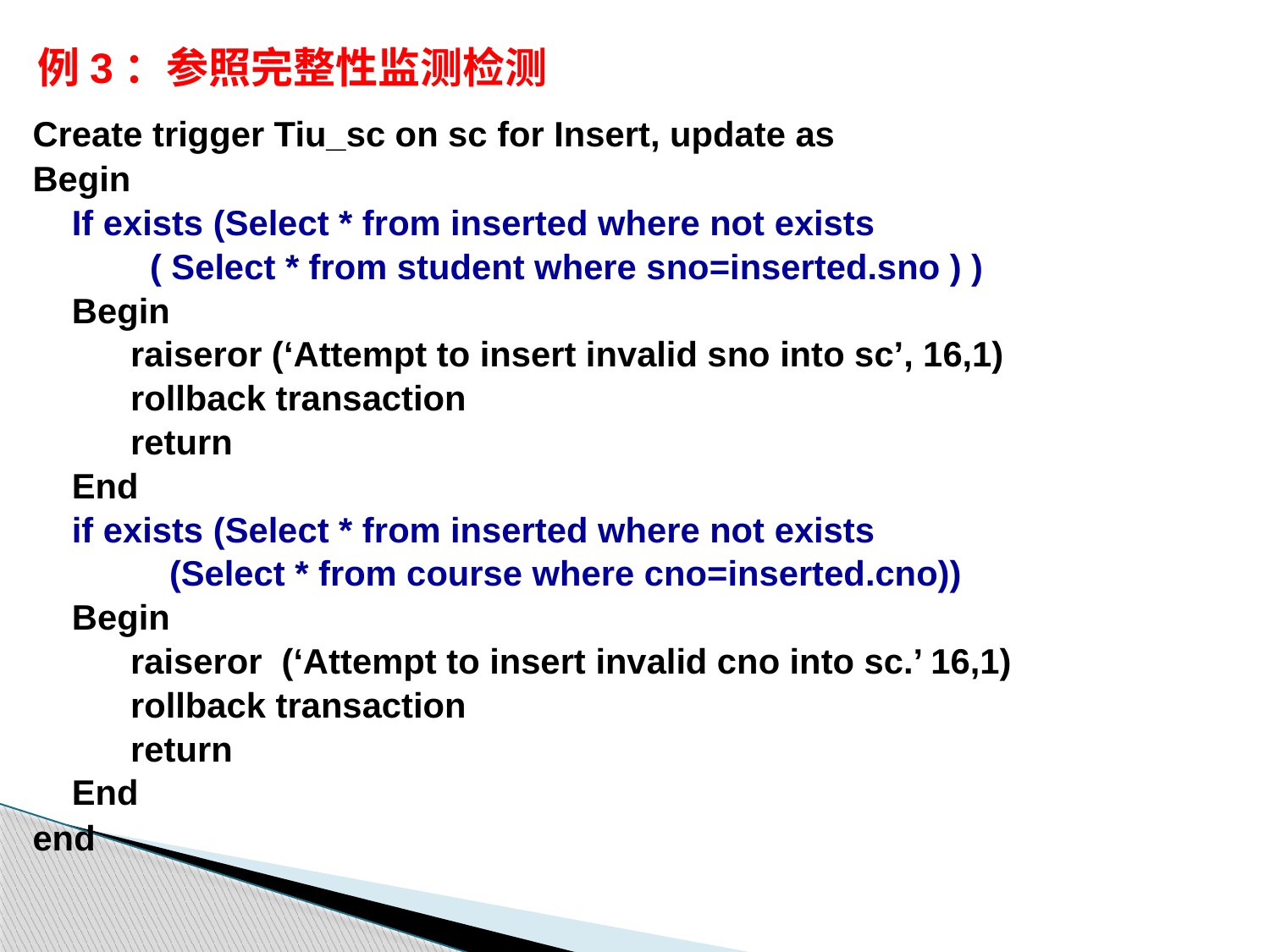

例3：参照完整性监测检测
Create trigger Tiu_sc on sc for Insert, update as
Begin
If exists (Select * from inserted where not exists
        ( Select * from student where sno=inserted.sno ) )
Begin
      raiseror (‘Attempt to insert invalid sno into sc’, 16,1)
      rollback transaction
      return
End
if exists (Select * from inserted where not exists
          (Select * from course where cno=inserted.cno))
Begin
      raiseror  (‘Attempt to insert invalid cno into sc.’ 16,1)
      rollback transaction
      return
End
end